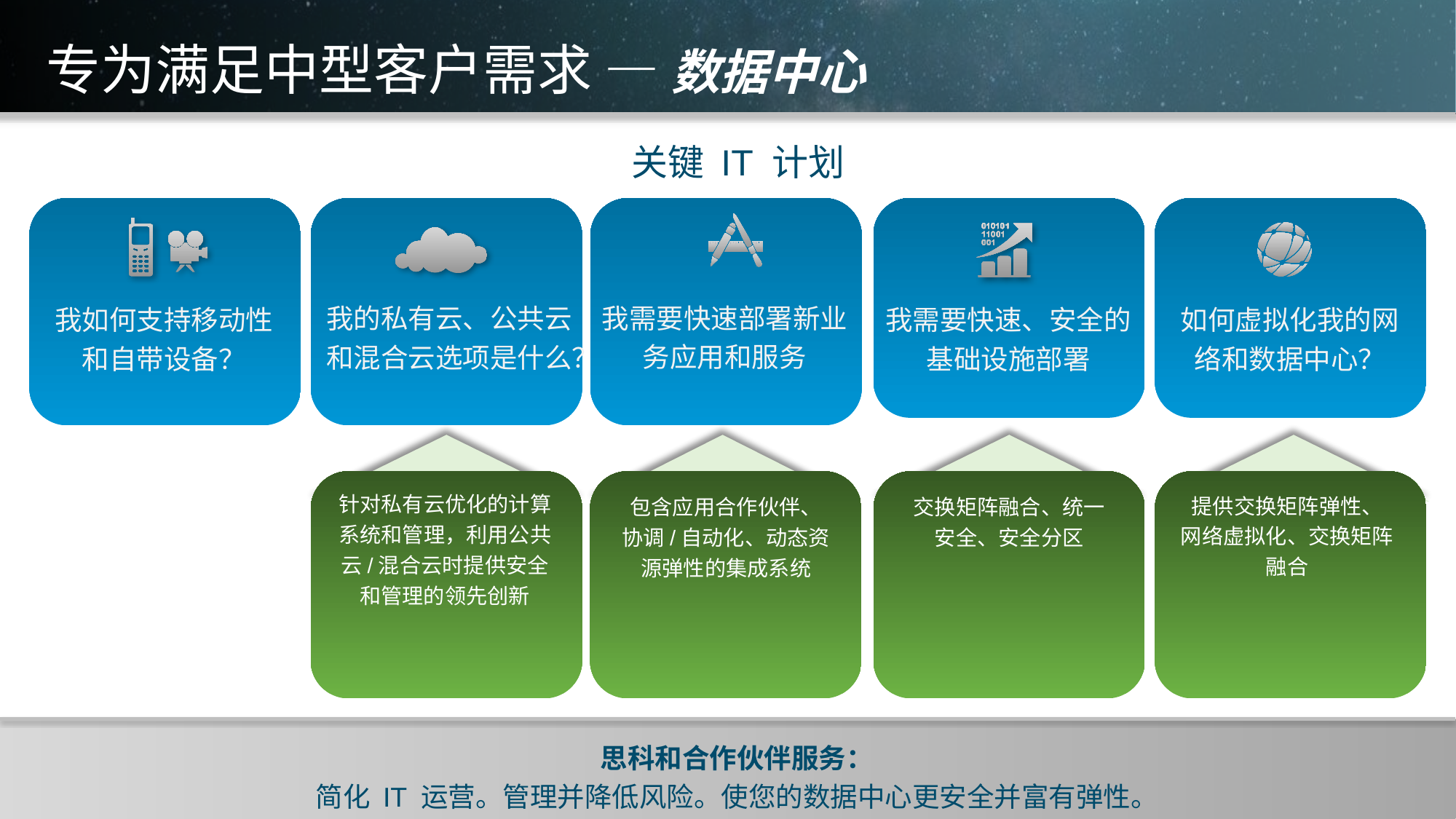

# 专为满足中型客户需求 — 数据中心
关键 IT 计划

我需要快速部署新业务应用和服务
我需要快速、安全的基础设施部署
如何虚拟化我的网络和数据中心？
我的私有云、公共云和混合云选项是什么？
我如何支持移动性
和自带设备？

针对私有云优化的计算系统和管理，利用公共云/混合云时提供安全
和管理的领先创新

包含应用合作伙伴、
协调/自动化、动态资源弹性的集成系统
交换矩阵融合、统一
安全、安全分区
提供交换矩阵弹性、
网络虚拟化、交换矩阵融合

思科和合作伙伴服务：
简化 IT 运营。管理并降低风险。使您的数据中心更安全并富有弹性。